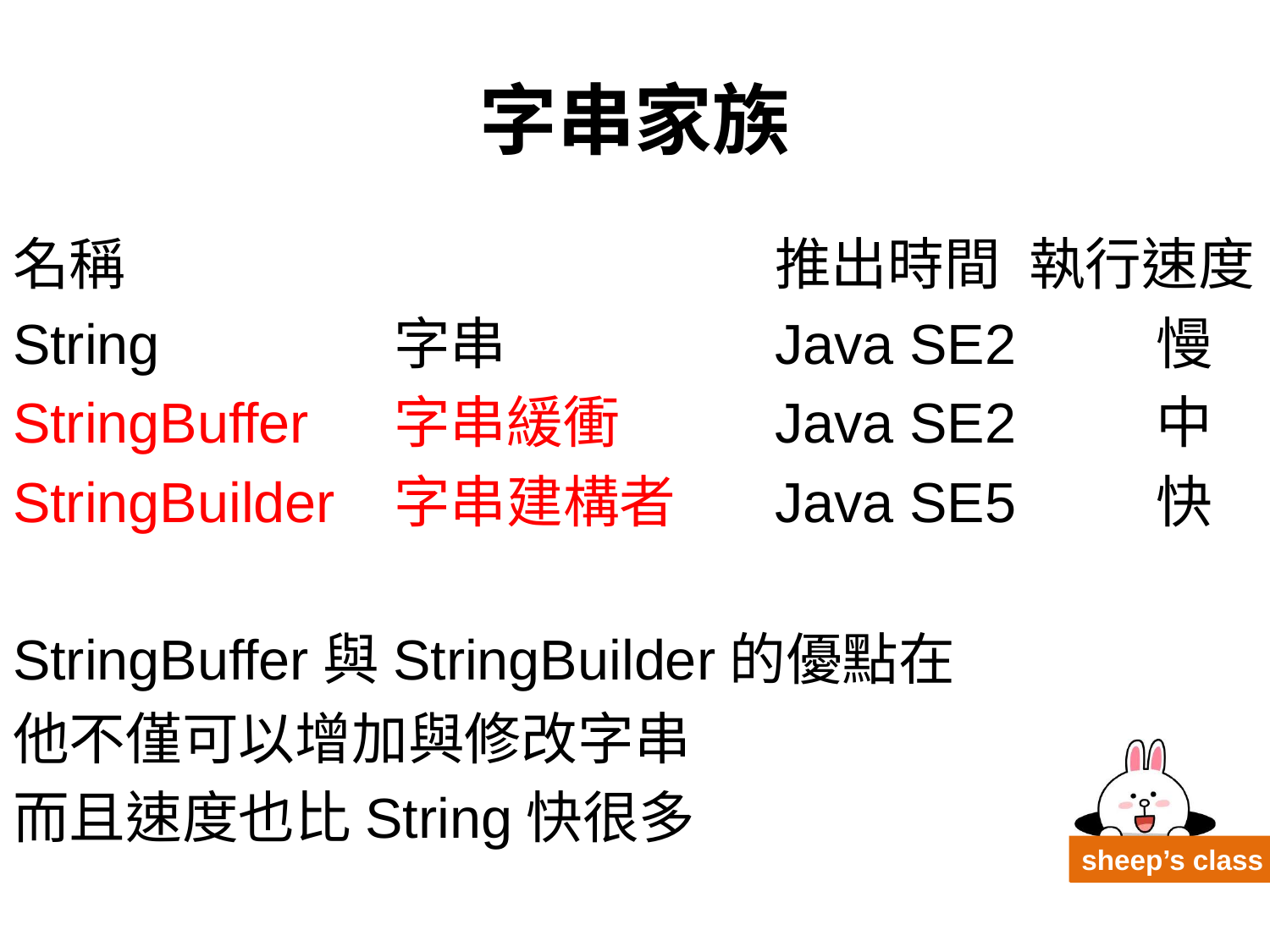

# 字串家族
名稱						推出時間	執行速度
String		字串			Java SE2		慢
StringBuffer	字串緩衝		Java SE2		中
StringBuilder	字串建構者	Java SE5		快

StringBuffer與StringBuilder的優點在
他不僅可以增加與修改字串
而且速度也比String快很多